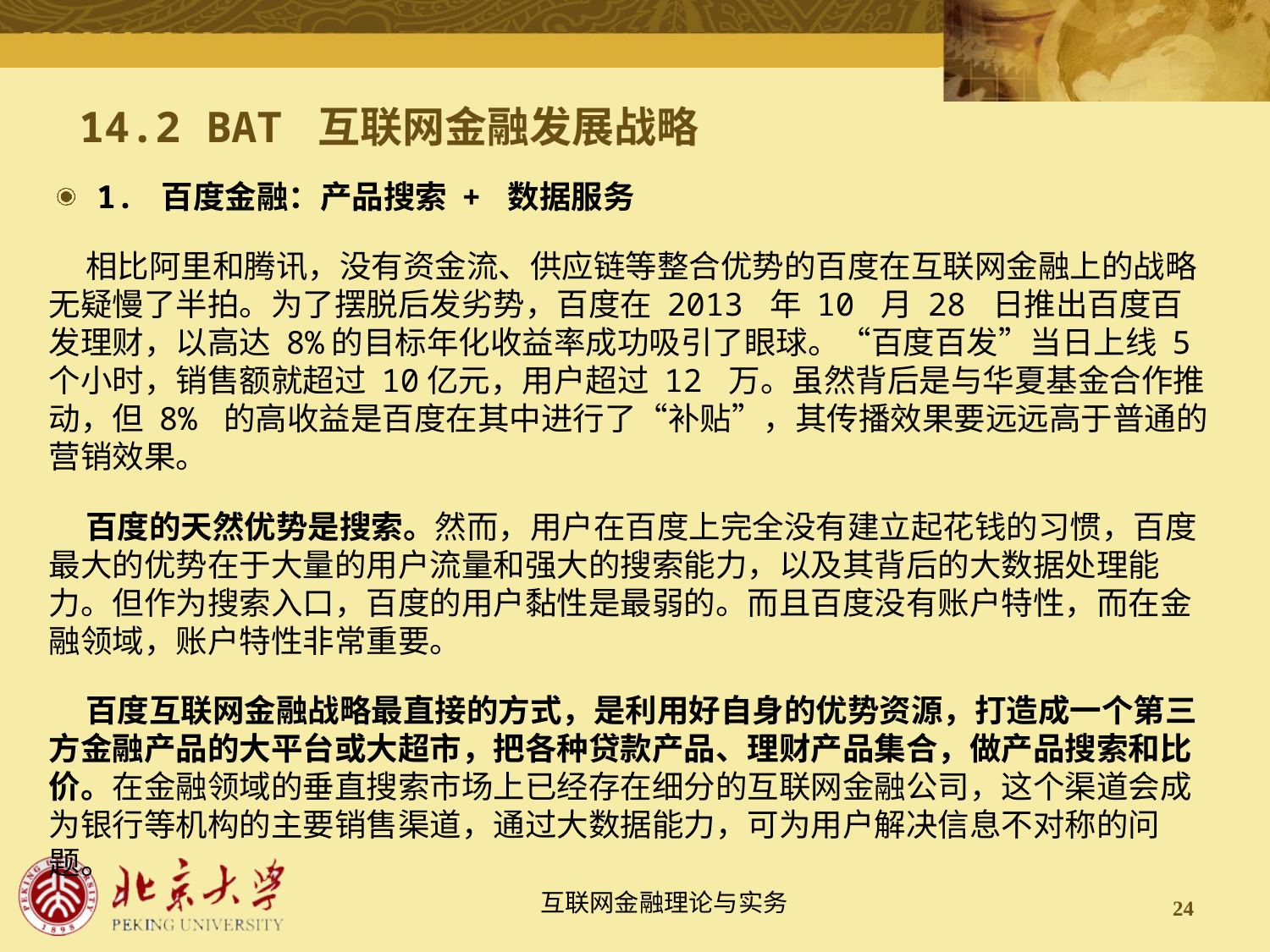

# 14.2 BAT 互联网金融发展战略
1. 百度金融：产品搜索 + 数据服务
    相比阿里和腾讯，没有资金流、供应链等整合优势的百度在互联网金融上的战略无疑慢了半拍。为了摆脱后发劣势，百度在 2013 年 10 月 28 日推出百度百发理财，以高达 8%的目标年化收益率成功吸引了眼球。“百度百发”当日上线 5个小时，销售额就超过 10亿元，用户超过 12 万。虽然背后是与华夏基金合作推动，但 8% 的高收益是百度在其中进行了“补贴”，其传播效果要远远高于普通的营销效果。
    百度的天然优势是搜索。然而，用户在百度上完全没有建立起花钱的习惯，百度最大的优势在于大量的用户流量和强大的搜索能力，以及其背后的大数据处理能力。但作为搜索入口，百度的用户黏性是最弱的。而且百度没有账户特性，而在金融领域，账户特性非常重要。
    百度互联网金融战略最直接的方式，是利用好自身的优势资源，打造成一个第三方金融产品的大平台或大超市，把各种贷款产品、理财产品集合，做产品搜索和比价。在金融领域的垂直搜索市场上已经存在细分的互联网金融公司，这个渠道会成为银行等机构的主要销售渠道，通过大数据能力，可为用户解决信息不对称的问题。
24